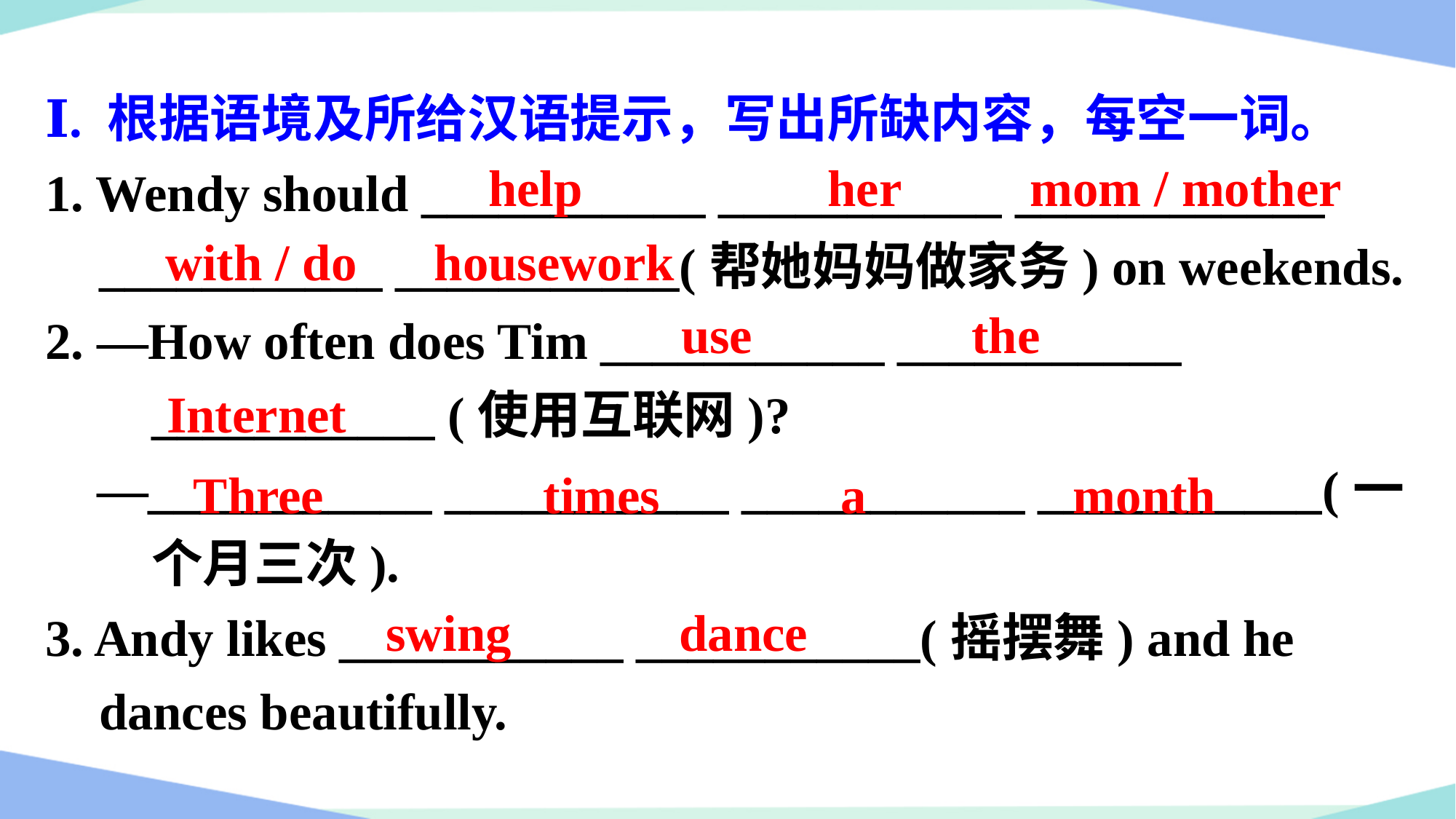

Ⅰ. 根据语境及所给汉语提示，写出所缺内容，每空一词。
1. Wendy should ___________ ___________ ____________ ___________ ___________(帮她妈妈做家务) on weekends.
2. —How often does Tim ___________ ___________ ___________ (使用互联网)?
    —___________ ___________ ___________ ___________(一个月三次).
3. Andy likes ___________ ___________(摇摆舞) and he dances beautifully.
                             help                   her          mom / mother     with / do      housework
use                 the
Internet
Three                 times              a                month
swing             dance